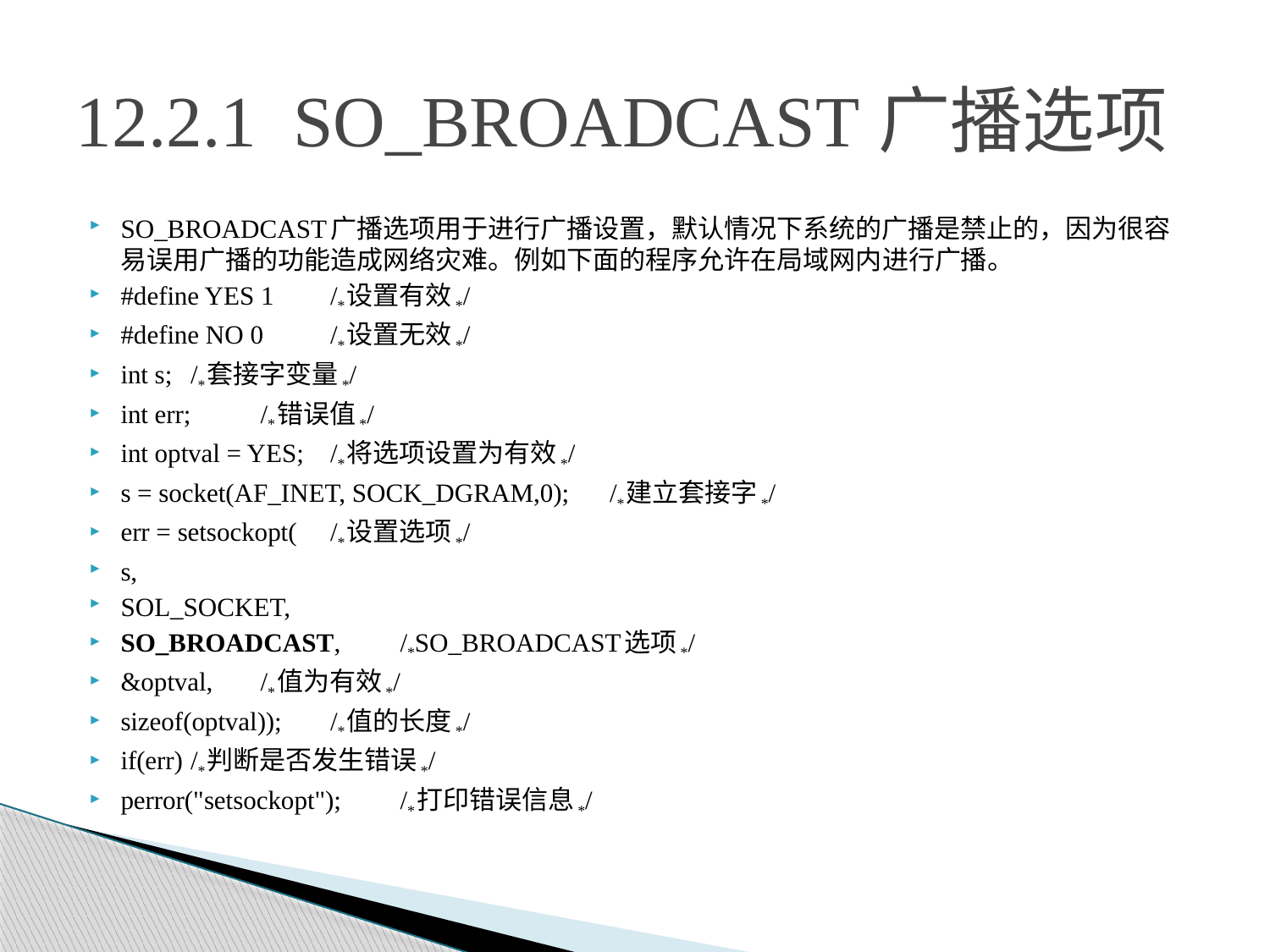

# 12.2.1  SO_BROADCAST广播选项
SO_BROADCAST广播选项用于进行广播设置，默认情况下系统的广播是禁止的，因为很容易误用广播的功能造成网络灾难。例如下面的程序允许在局域网内进行广播。
#define YES 1				/*设置有效*/
#define NO 0				/*设置无效*/
int s;					/*套接字变量*/
int err;				/*错误值*/
int optval = YES;			/*将选项设置为有效*/
s = socket(AF_INET, SOCK_DGRAM,0);	/*建立套接字*/
err = setsockopt(				/*设置选项*/
s,
SOL_SOCKET,
SO_BROADCAST,			/*SO_BROADCAST选项*/
&optval,				/*值为有效*/
sizeof(optval));				/*值的长度*/
if(err)					/*判断是否发生错误*/
perror("setsockopt");			/*打印错误信息*/